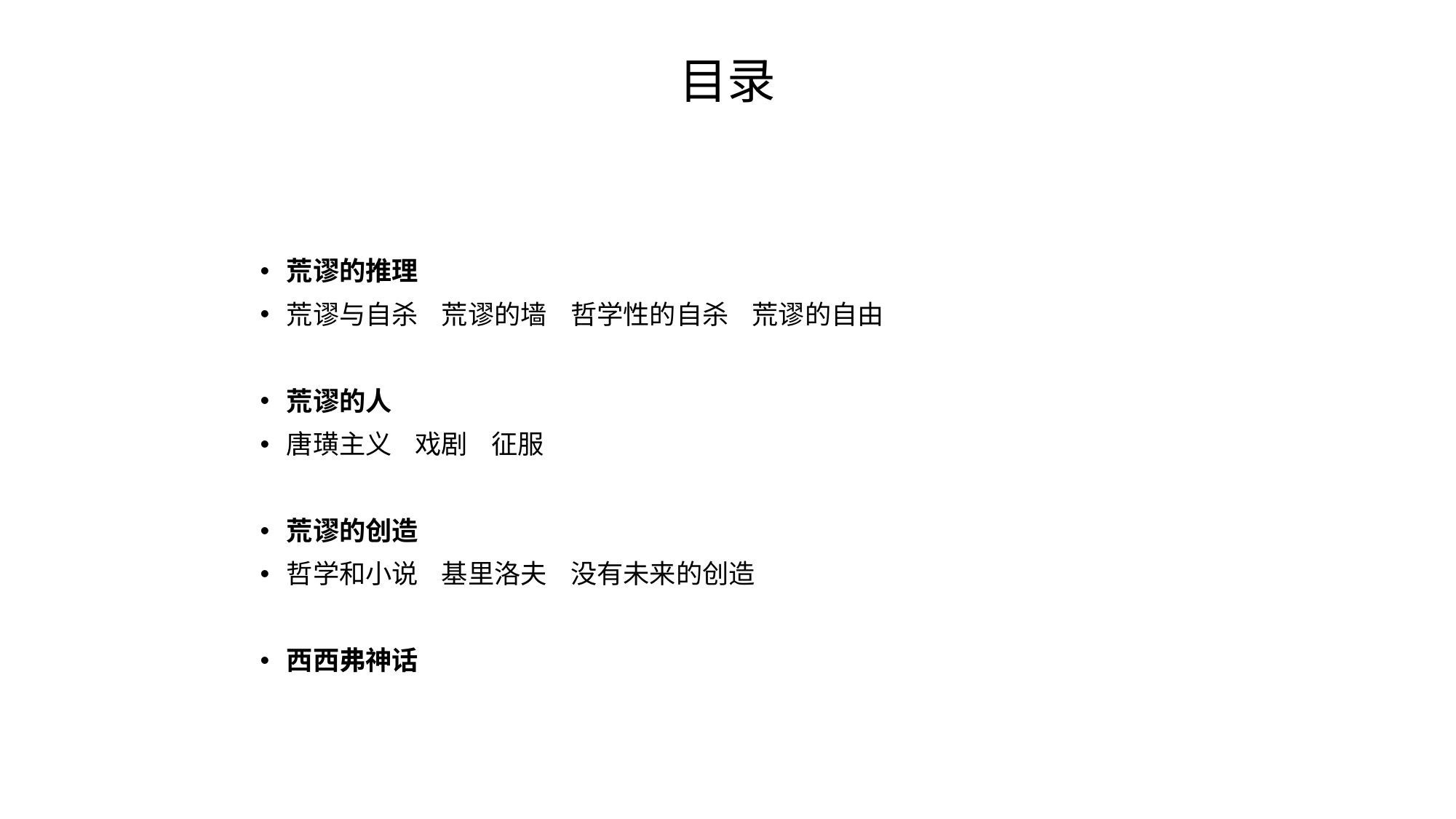

# 目录

荒谬的推理
荒谬与自杀    荒谬的墙    哲学性的自杀    荒谬的自由

荒谬的人
唐璜主义    戏剧    征服

荒谬的创造
哲学和小说    基里洛夫    没有未来的创造

西西弗神话